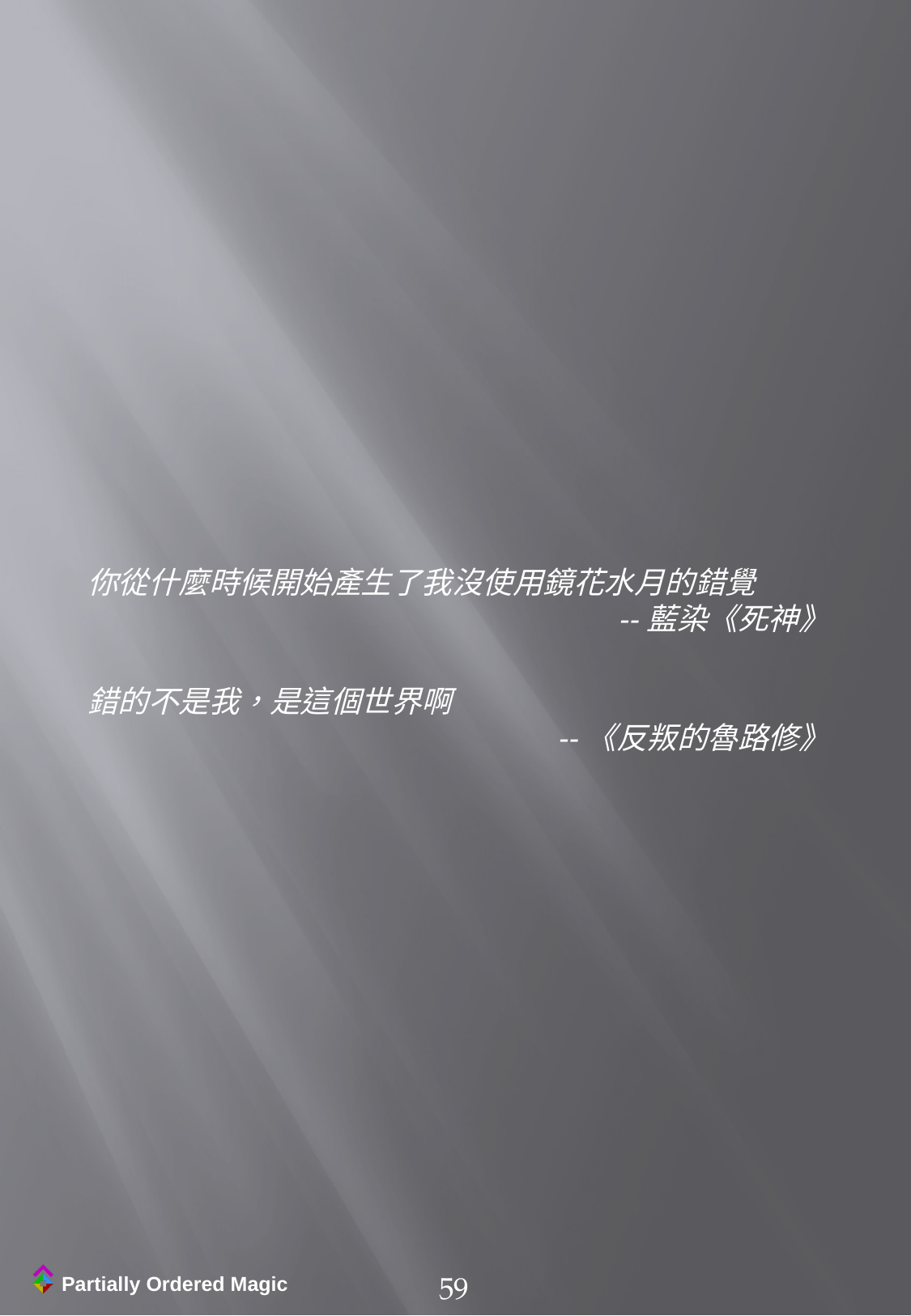

#

你從什麼時候開始產生了我沒使用鏡花水月的錯覺
--藍染《死神》
錯的不是我，是這個世界啊
--《反叛的魯路修》